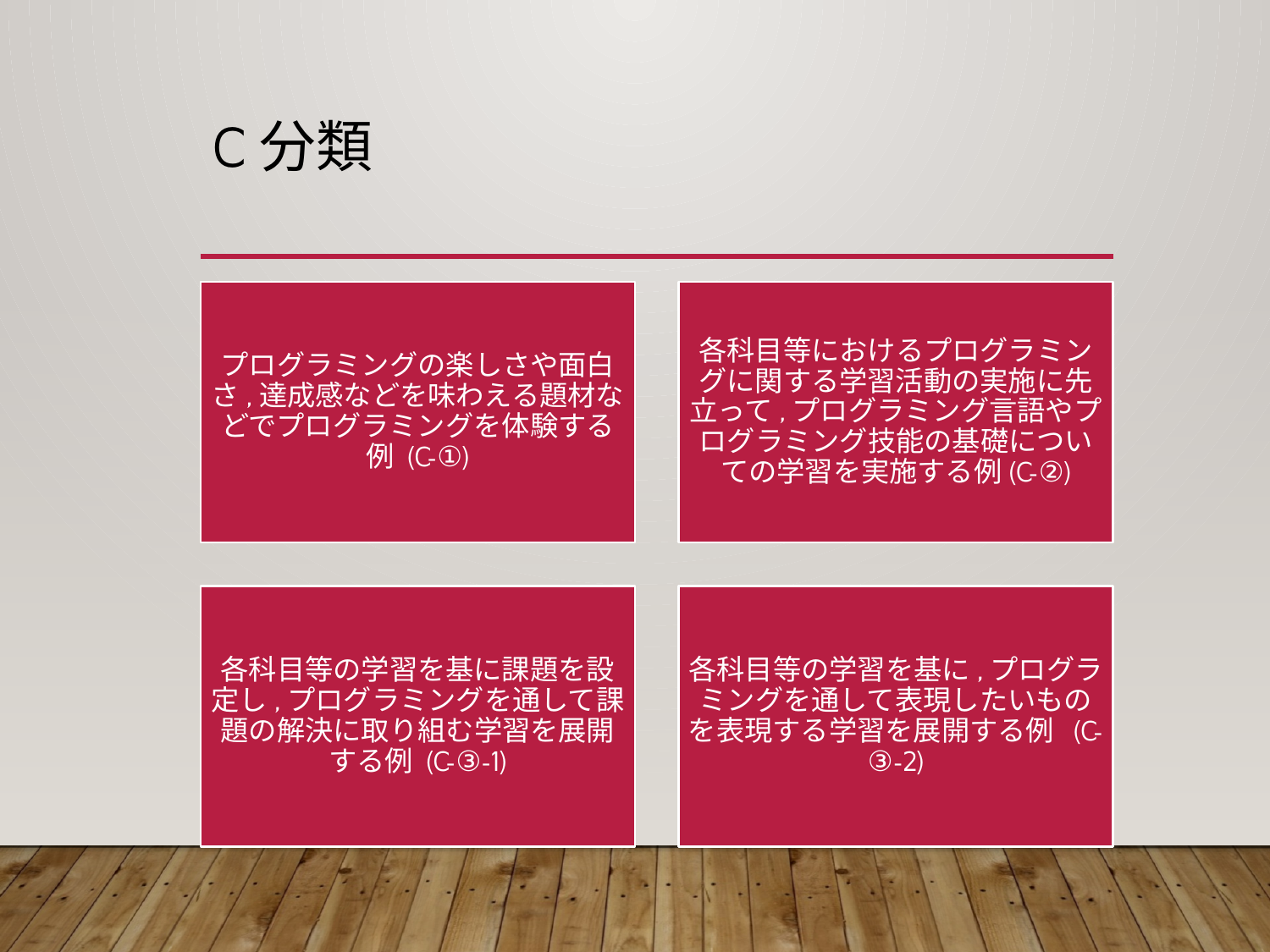

# C分類
プログラミングの楽しさや面白さ,達成感などを味わえる題材などでプログラミングを体験する例 (C-①)
各科目等におけるプログラミングに関する学習活動の実施に先立って,プログラミング言語やプログラミング技能の基礎についての学習を実施する例(C-②)
各科目等の学習を基に課題を設定し,プログラミングを通して課題の解決に取り組む学習を展開する例 (C-③-1)
各科目等の学習を基に,プログラミングを通して表現したいものを表現する学習を展開する例  (C-③-2)